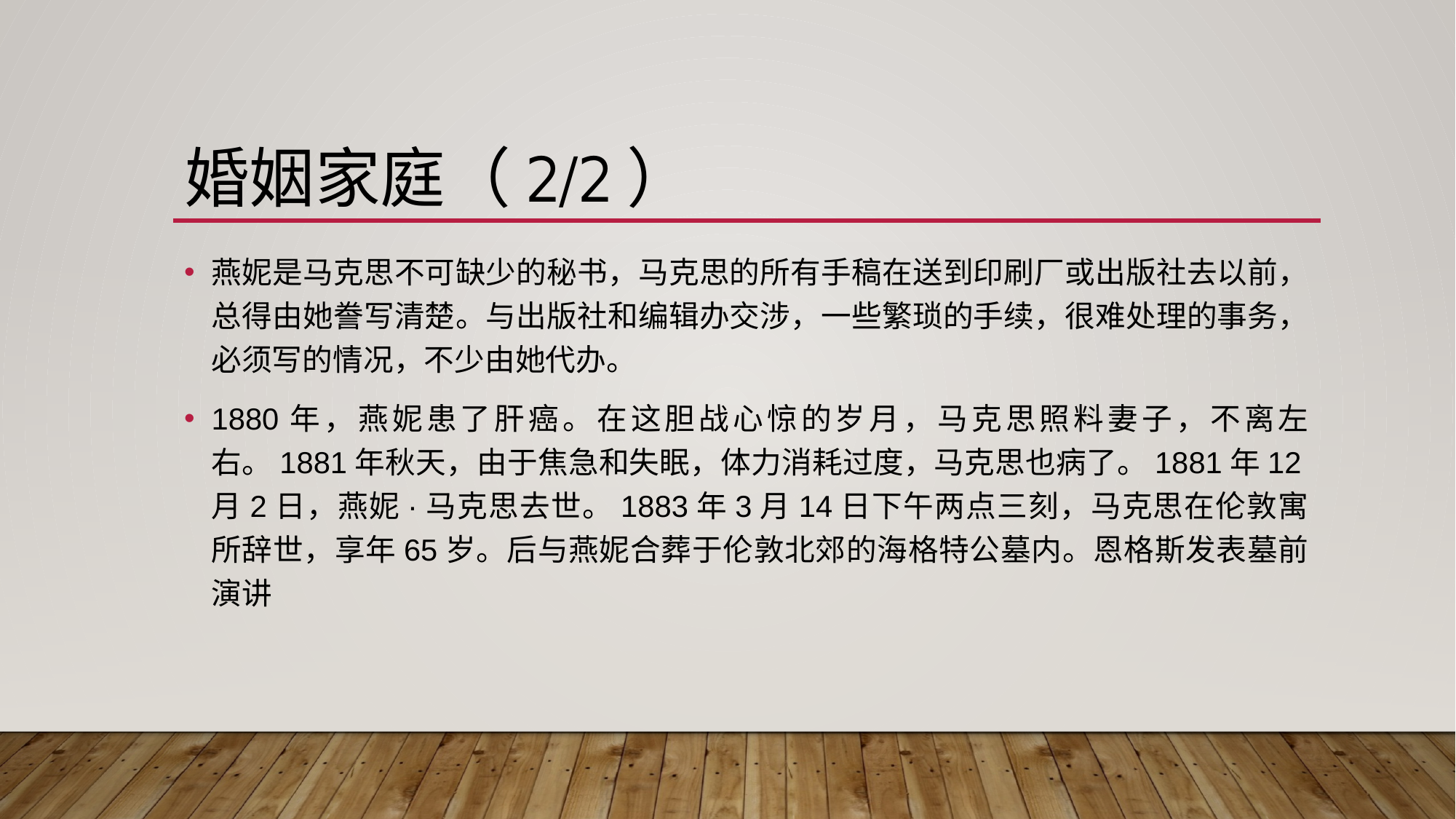

# 婚姻家庭（2/2）
燕妮是马克思不可缺少的秘书，马克思的所有手稿在送到印刷厂或出版社去以前，总得由她誊写清楚。与出版社和编辑办交涉，一些繁琐的手续，很难处理的事务，必须写的情况，不少由她代办。
1880年，燕妮患了肝癌。在这胆战心惊的岁月，马克思照料妻子，不离左右。1881年秋天，由于焦急和失眠，体力消耗过度，马克思也病了。1881年12月2日，燕妮·马克思去世。1883年3月14日下午两点三刻，马克思在伦敦寓所辞世，享年65岁。后与燕妮合葬于伦敦北郊的海格特公墓内。恩格斯发表墓前演讲